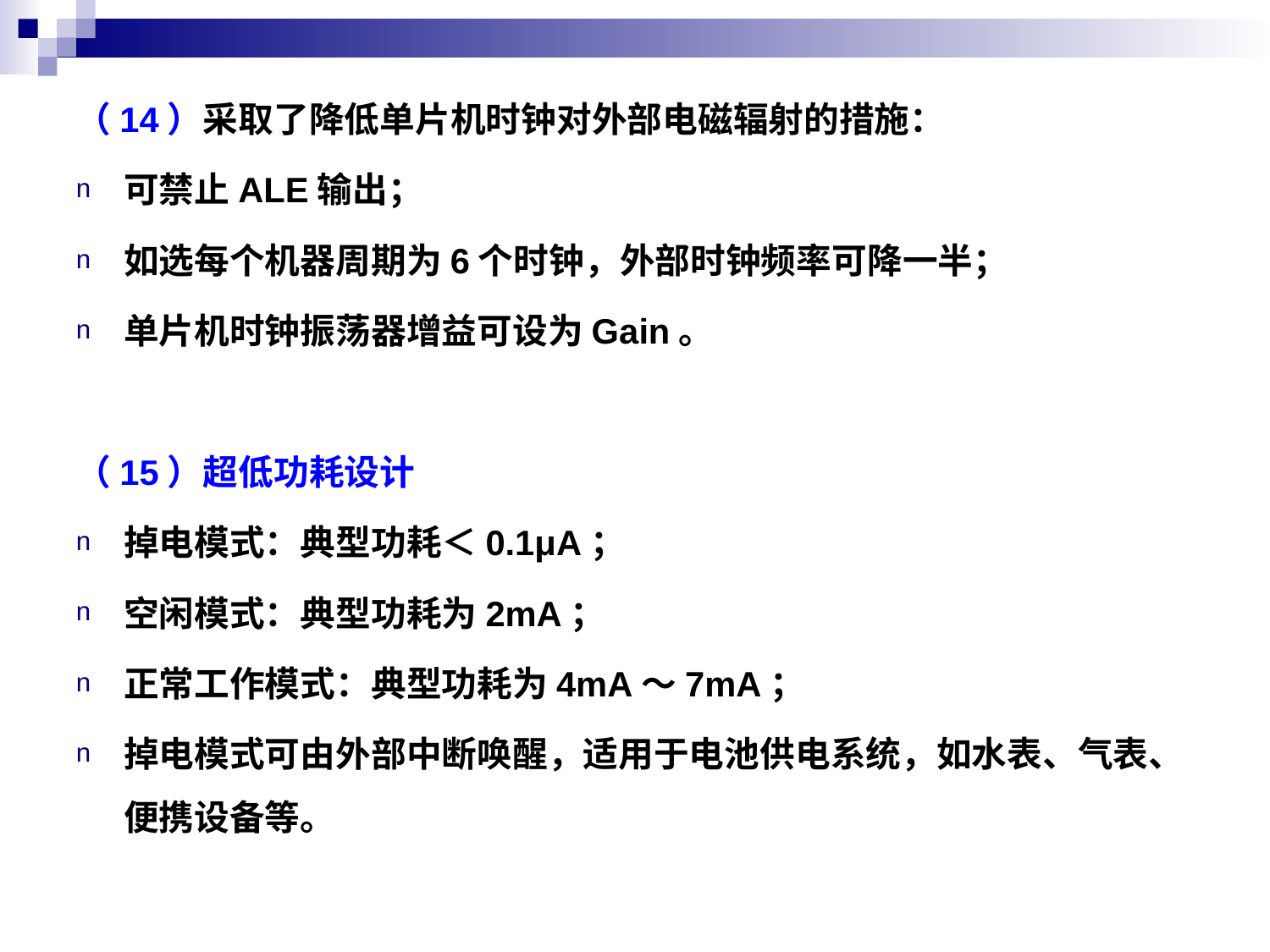

（14）采取了降低单片机时钟对外部电磁辐射的措施：
可禁止ALE输出；
如选每个机器周期为6个时钟，外部时钟频率可降一半；
单片机时钟振荡器增益可设为Gain。

（15）超低功耗设计
掉电模式：典型功耗＜0.1μA；
空闲模式：典型功耗为2mA；
正常工作模式：典型功耗为4mA～7mA；
掉电模式可由外部中断唤醒，适用于电池供电系统，如水表、气表、便携设备等。